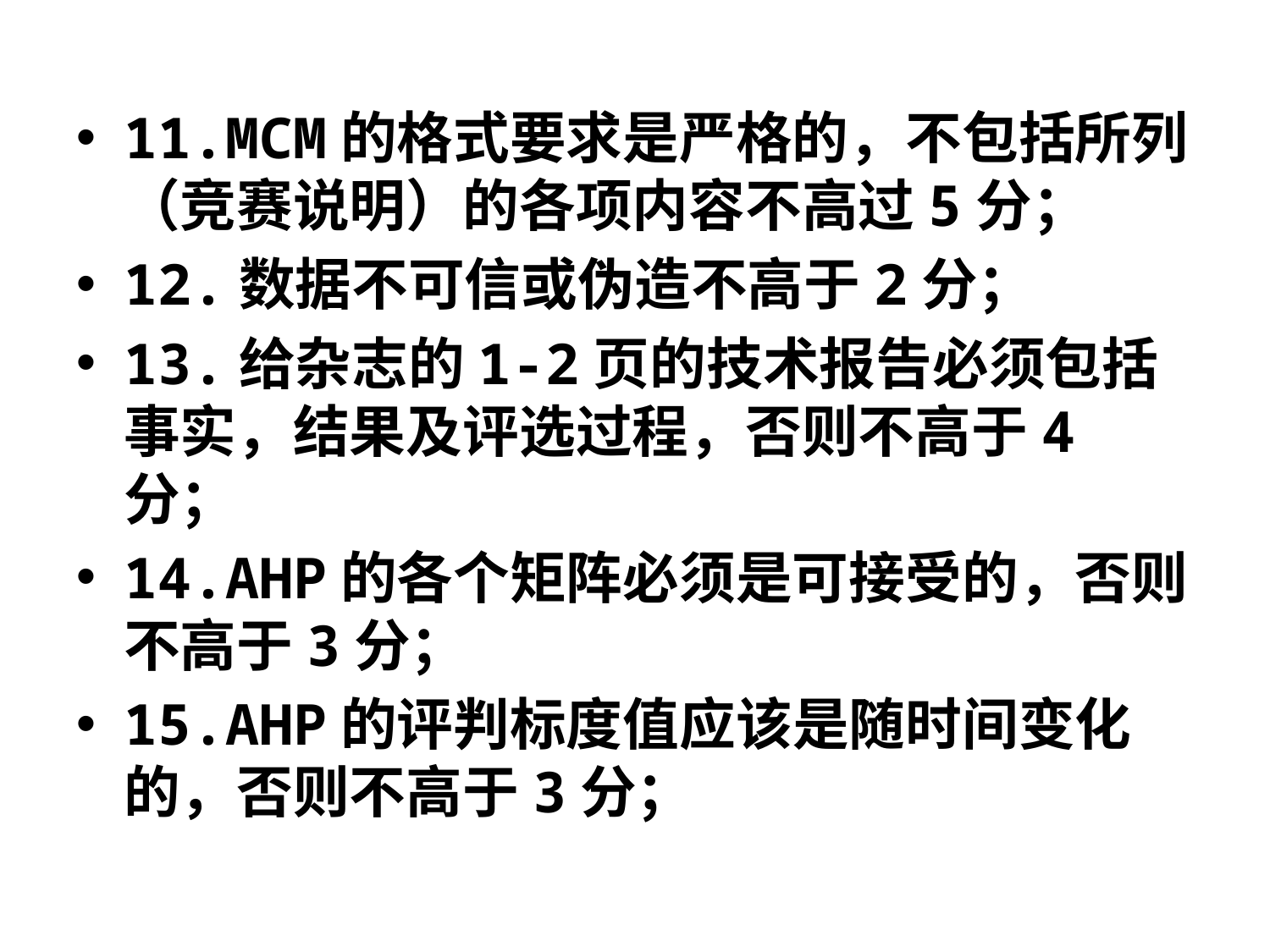

11.MCM的格式要求是严格的，不包括所列（竞赛说明）的各项内容不高过5分；
12.数据不可信或伪造不高于2分；
13.给杂志的1-2页的技术报告必须包括事实，结果及评选过程，否则不高于4分；
14.AHP的各个矩阵必须是可接受的，否则不高于3分；
15.AHP的评判标度值应该是随时间变化的，否则不高于3分；